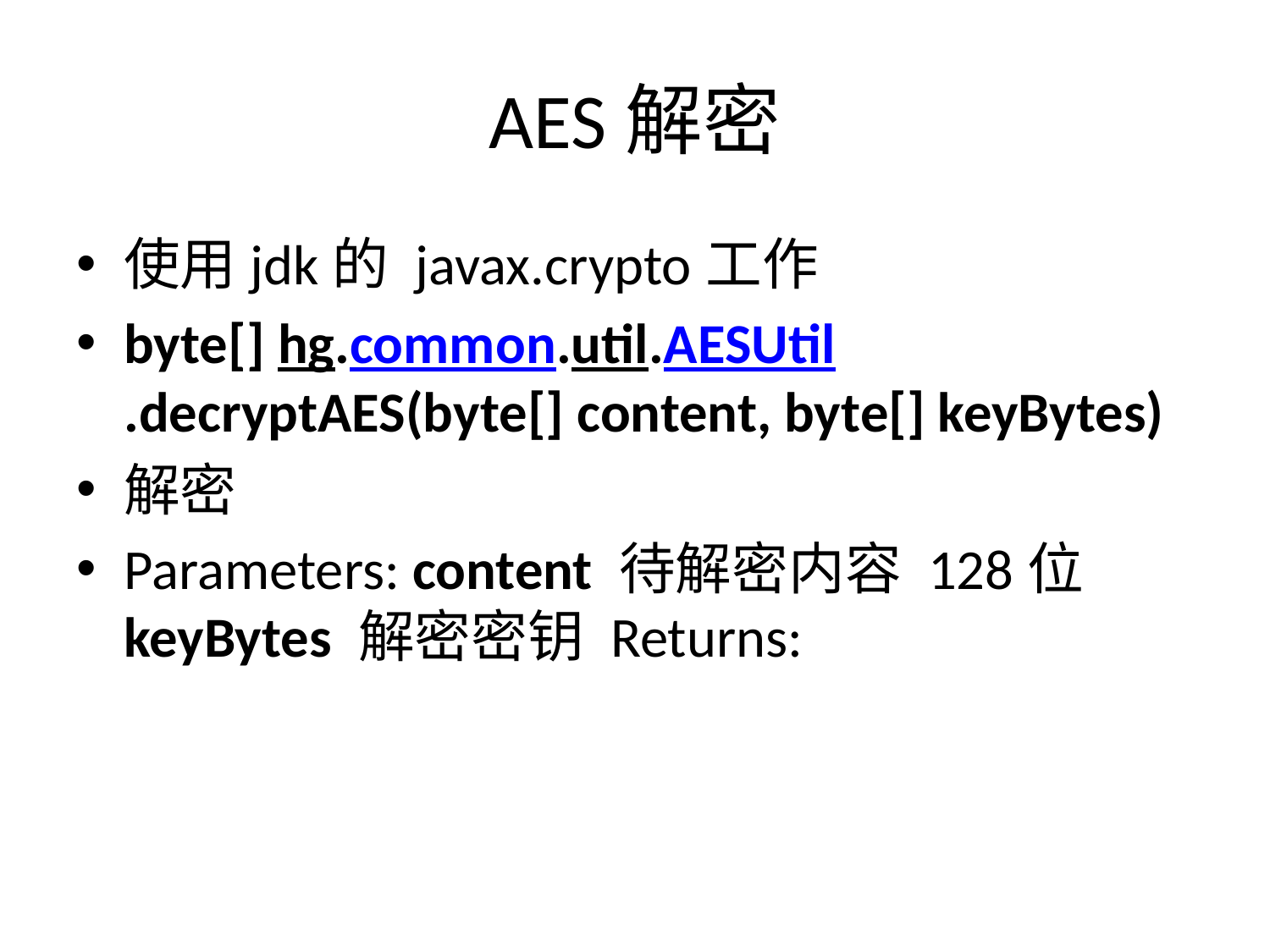

# AES解密
使用jdk的 javax.crypto工作
byte[] hg.common.util.AESUtil.decryptAES(byte[] content, byte[] keyBytes)
解密
Parameters: content 待解密内容 128位 keyBytes 解密密钥 Returns: